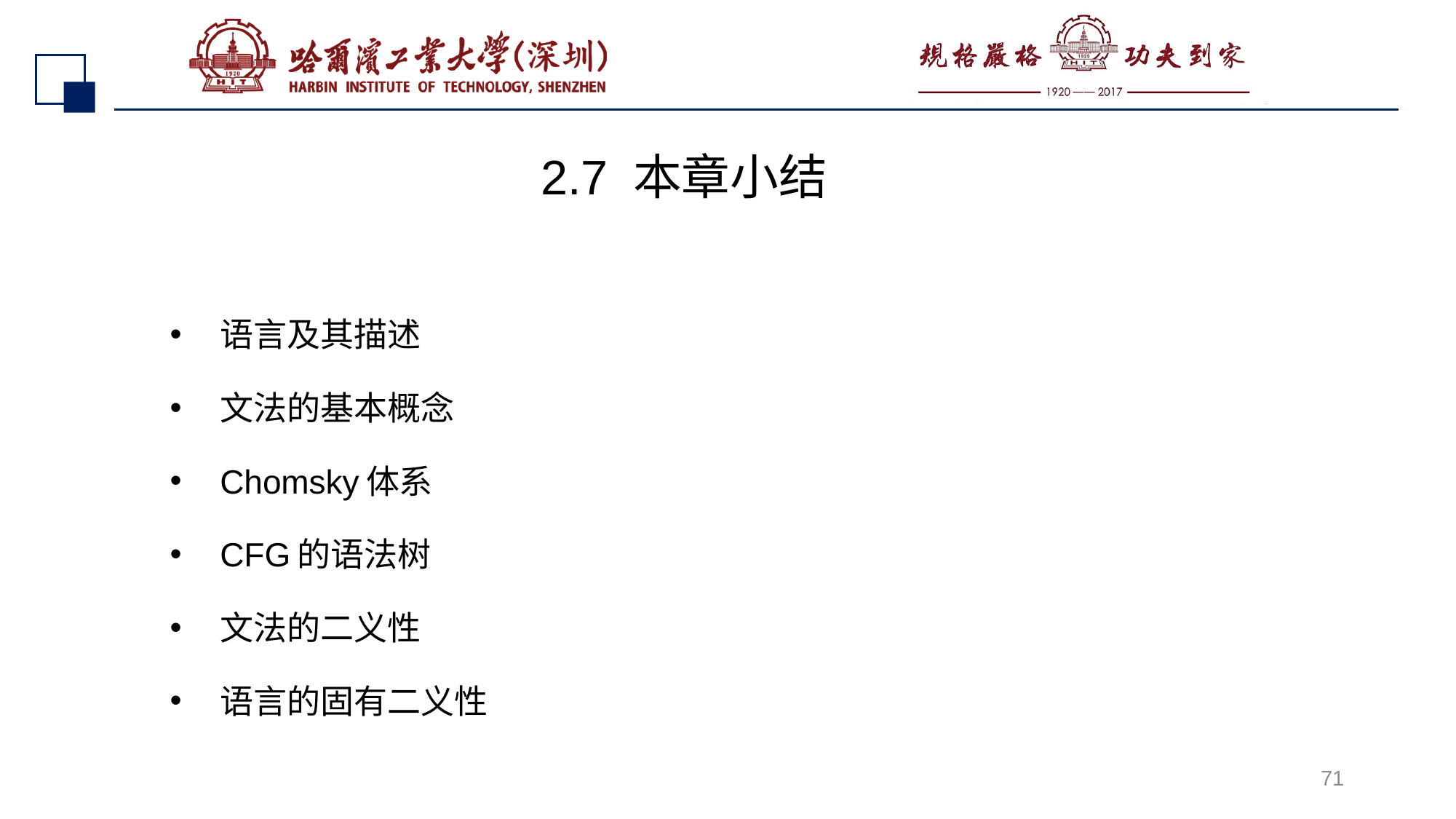

# 2.7 本章小结
语言及其描述
文法的基本概念
Chomsky体系
CFG的语法树
文法的二义性
语言的固有二义性
71